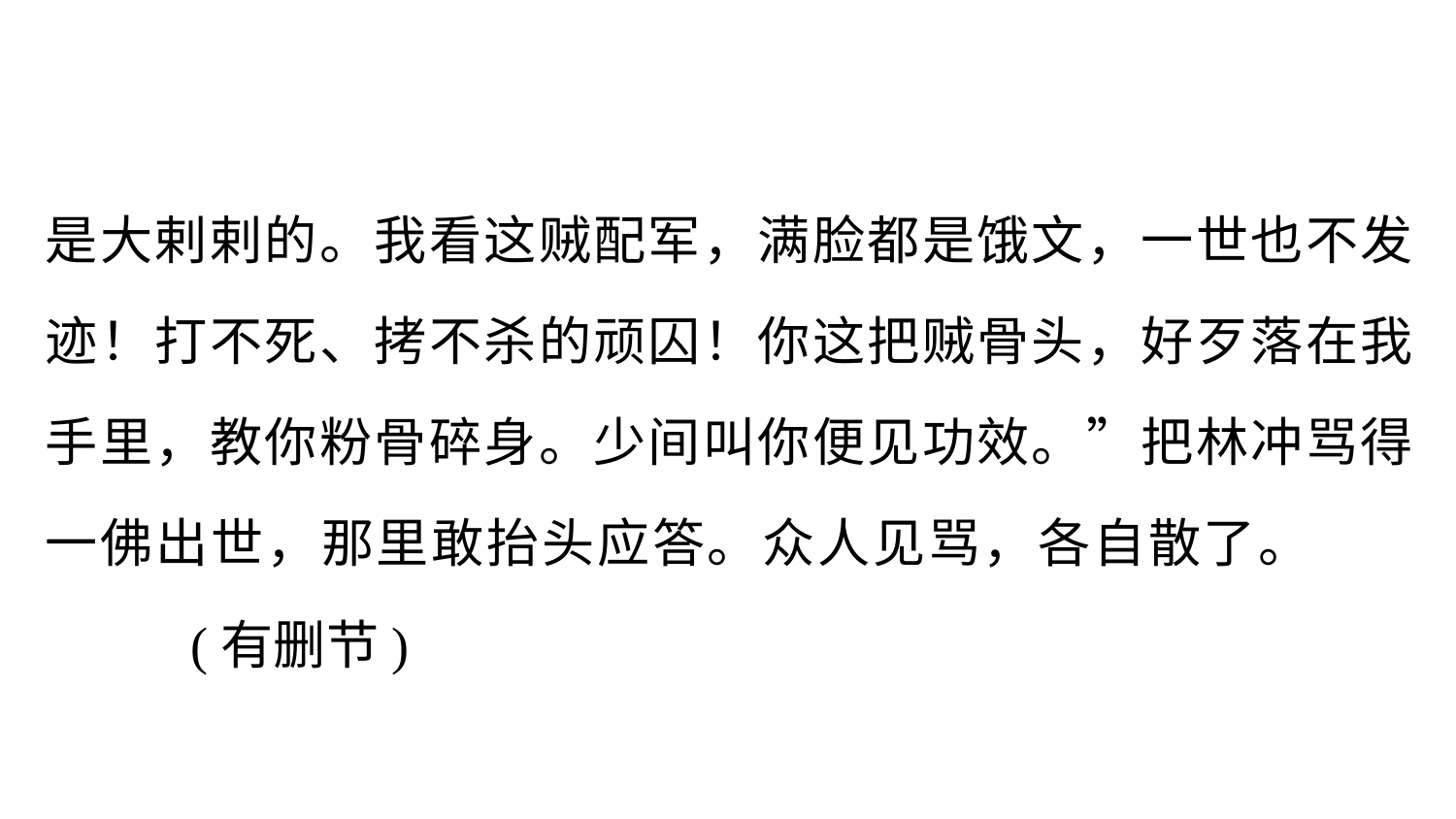

是大剌剌的。我看这贼配军，满脸都是饿文，一世也不发迹！打不死、拷不杀的顽囚！你这把贼骨头，好歹落在我手里，教你粉骨碎身。少间叫你便见功效。”把林冲骂得一佛出世，那里敢抬头应答。众人见骂，各自散了。		(有删节)